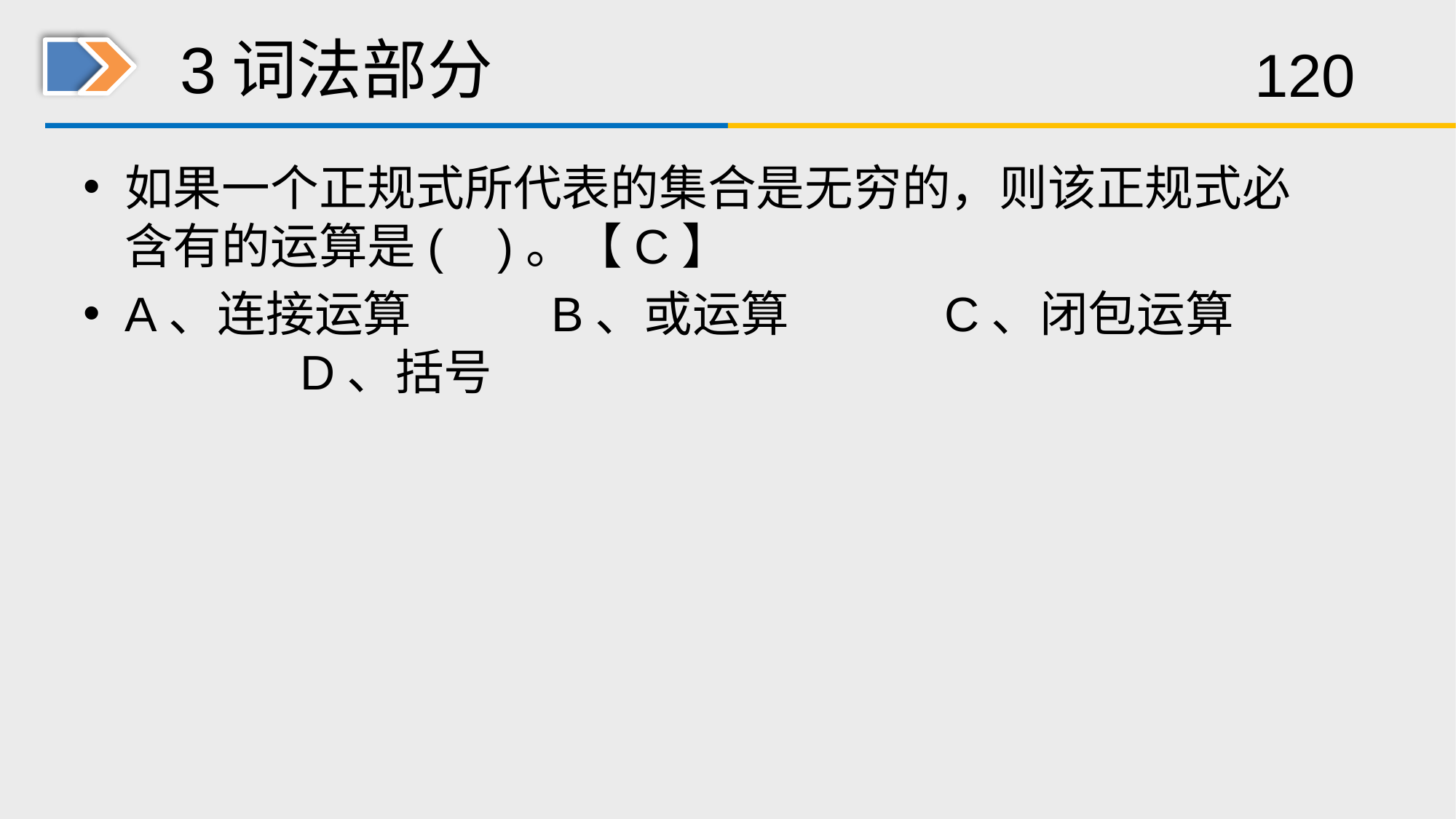

# 3词法部分
120
如果一个正规式所代表的集合是无穷的，则该正规式必含有的运算是(    )。【C】
A、连接运算	        B、或运算	    C、闭包运算	     D、括号